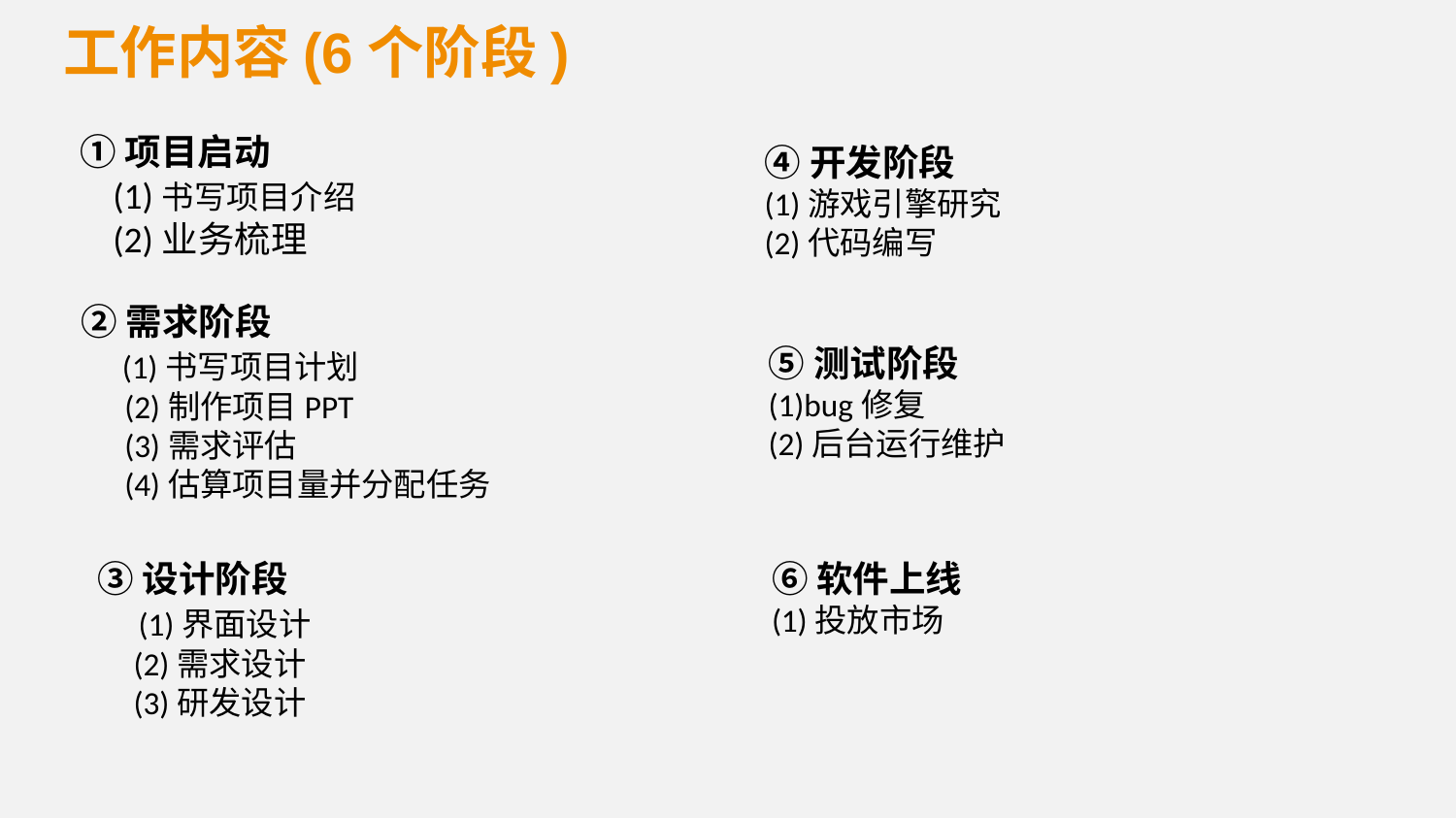

工作内容(6个阶段)
①项目启动
    (1)书写项目介绍
    (2)业务梳理
④开发阶段
(1)游戏引擎研究
(2)代码编写
②需求阶段
     (1)书写项目计划
      (2)制作项目PPT
      (3)需求评估
      (4)估算项目量并分配任务
⑤测试阶段
(1)bug修复
(2)后台运行维护
③设计阶段
     (1)界面设计
     (2)需求设计
     (3)研发设计
⑥软件上线
(1)投放市场